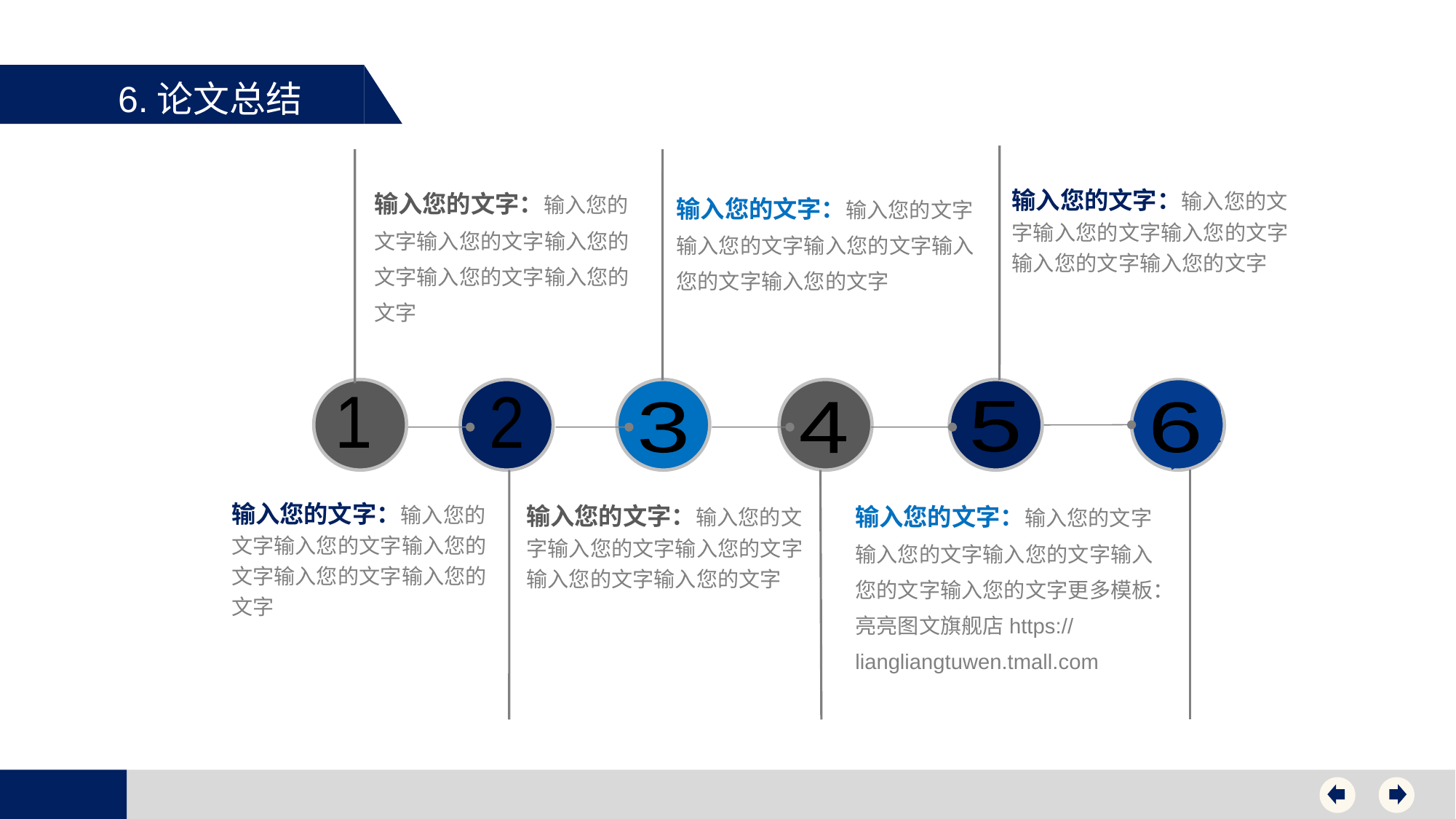

6.论文总结
输入您的文字：输入您的文字输入您的文字输入您的文字输入您的文字输入您的文字

5

输入您的文字：输入您的文字输入您的文字输入您的文字输入您的文字输入您的文字

1
输入您的文字：输入您的文字输入您的文字输入您的文字输入您的文字输入您的文字

3

输入您的文字：输入您的文字输入您的文字输入您的文字输入您的文字输入您的文字

2

4

输入您的文字：输入您的文字输入您的文字输入您的文字输入您的文字输入您的文字

6

输入您的文字：输入您的文字输入您的文字输入您的文字输入您的文字输入您的文字更多模板：亮亮图文旗舰店https://liangliangtuwen.tmall.com